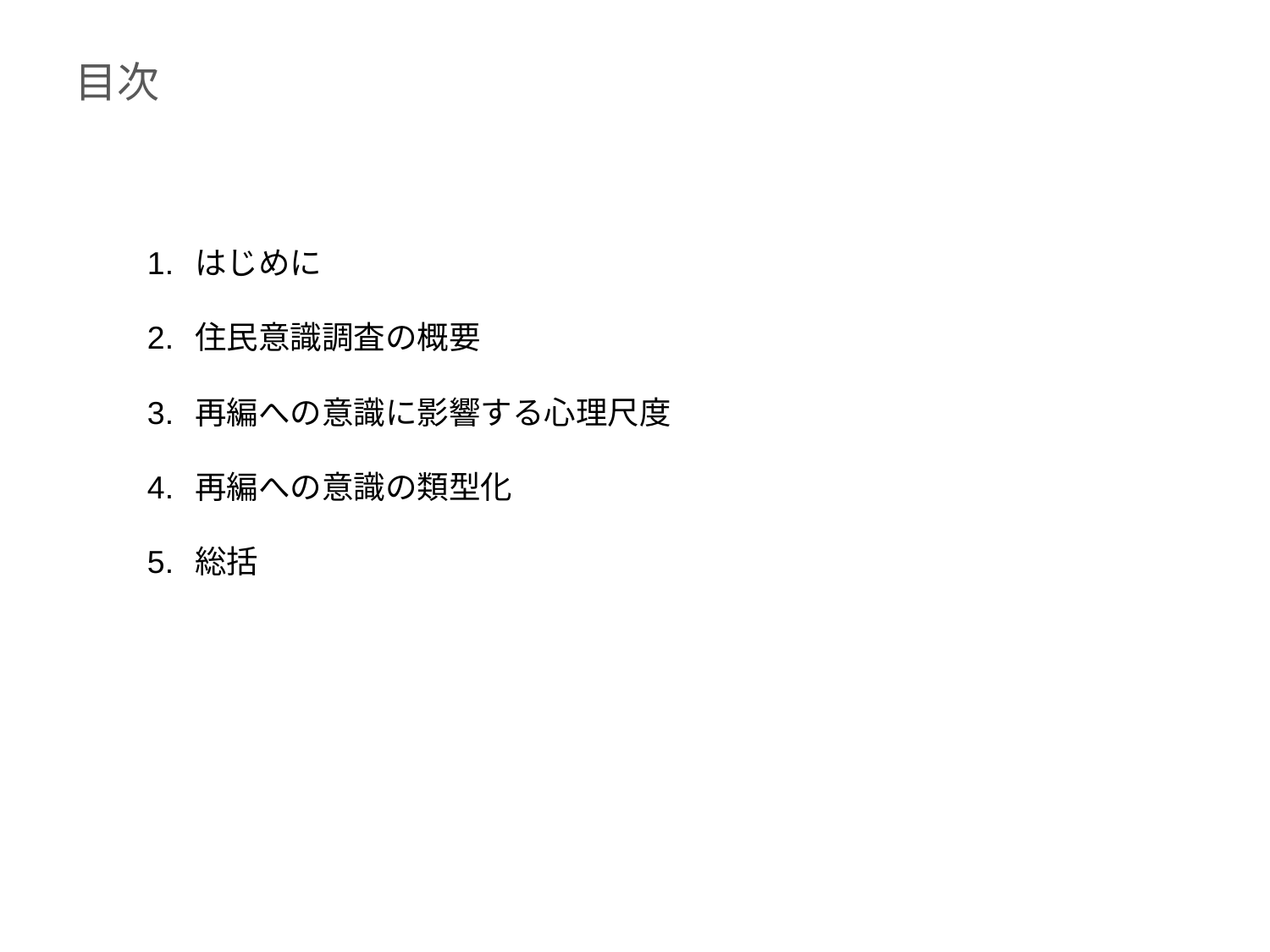

# 目次
はじめに
住民意識調査の概要
再編への意識に影響する心理尺度
再編への意識の類型化
総括